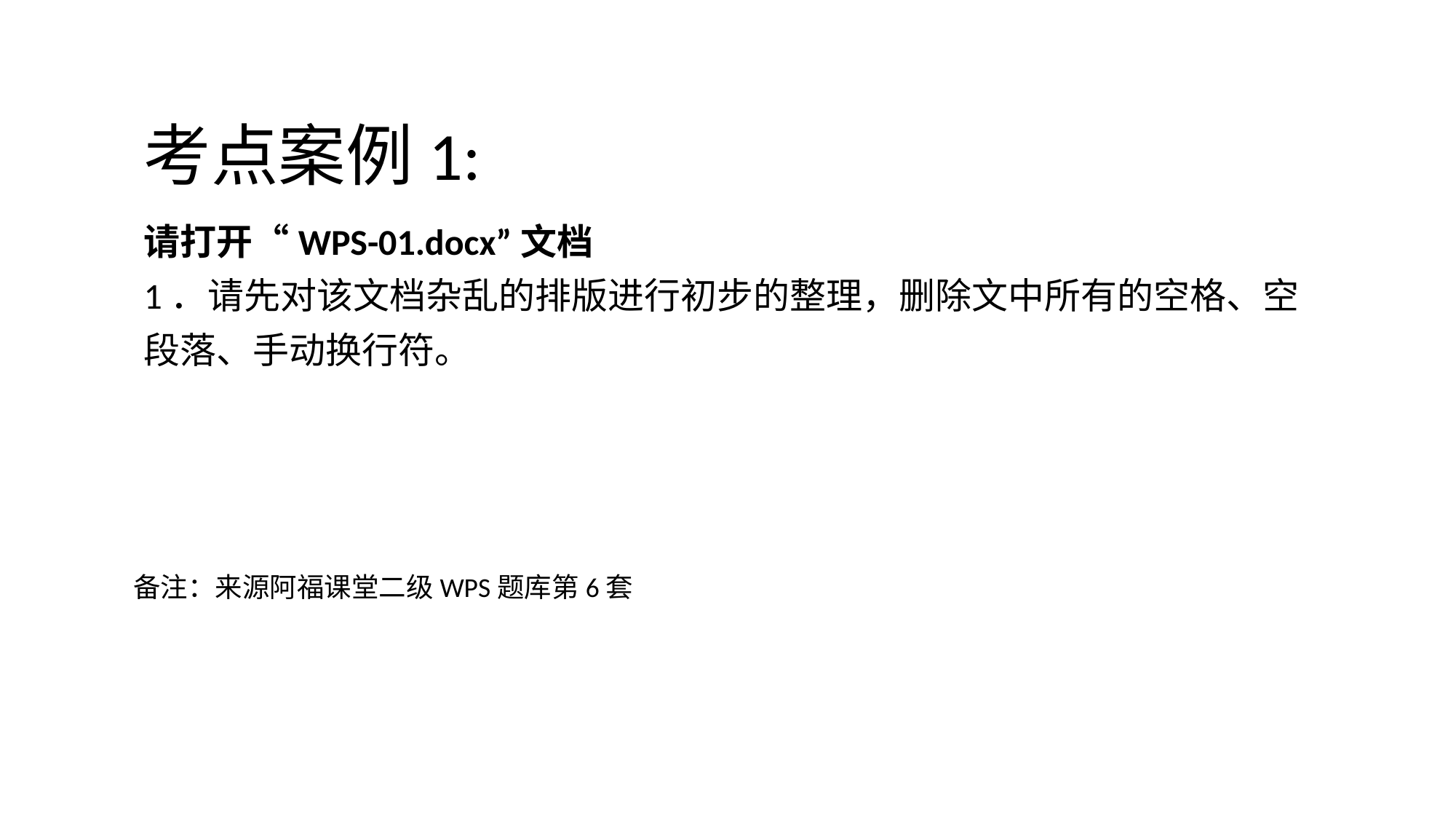

# 考点案例1:
请打开“WPS-01.docx”文档
1．请先对该文档杂乱的排版进行初步的整理，删除文中所有的空格、空
段落、手动换行符。

备注：来源阿福课堂二级WPS题库第6套